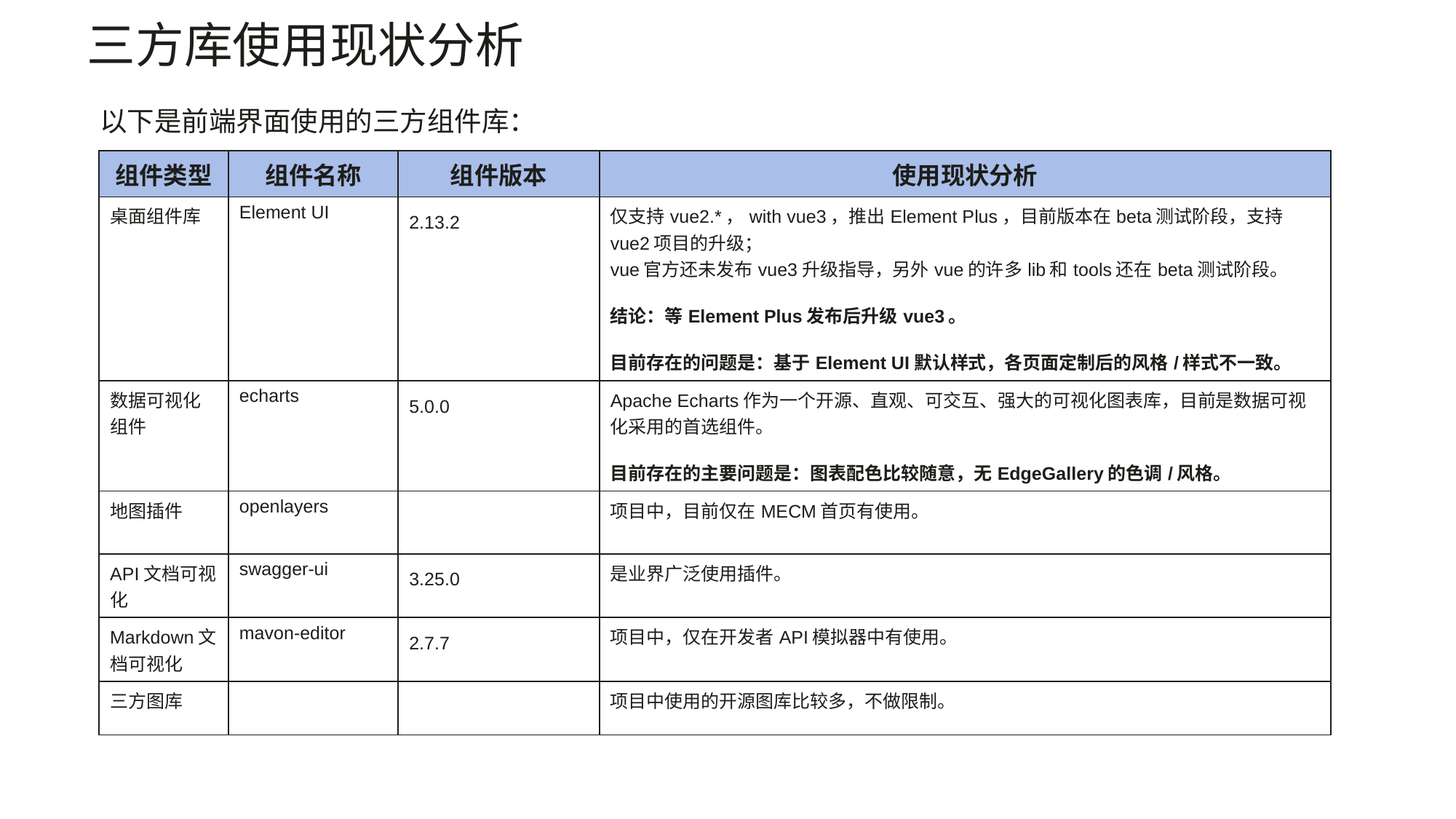

三方库使用现状分析
以下是前端界面使用的三方组件库：
| 组件类型 | 组件名称 | 组件版本 | 使用现状分析 |
| --- | --- | --- | --- |
| 桌面组件库 | Element UI | 2.13.2 | 仅支持vue2.\*，with vue3，推出Element Plus，目前版本在beta测试阶段，支持vue2项目的升级； vue官方还未发布vue3升级指导，另外vue的许多lib和tools还在beta测试阶段。 结论：等Element Plus发布后升级vue3。 目前存在的问题是：基于Element UI默认样式，各页面定制后的风格/样式不一致。 |
| 数据可视化组件 | echarts | 5.0.0 | Apache Echarts作为一个开源、直观、可交互、强大的可视化图表库，目前是数据可视化采用的首选组件。 目前存在的主要问题是：图表配色比较随意，无EdgeGallery的色调/风格。 |
| 地图插件 | openlayers |  | 项目中，目前仅在MECM首页有使用。 |
| API文档可视化 | swagger-ui | 3.25.0 | 是业界广泛使用插件。 |
| Markdown文档可视化 | mavon-editor | 2.7.7 | 项目中，仅在开发者API模拟器中有使用。 |
| 三方图库 |  |  | 项目中使用的开源图库比较多，不做限制。 |